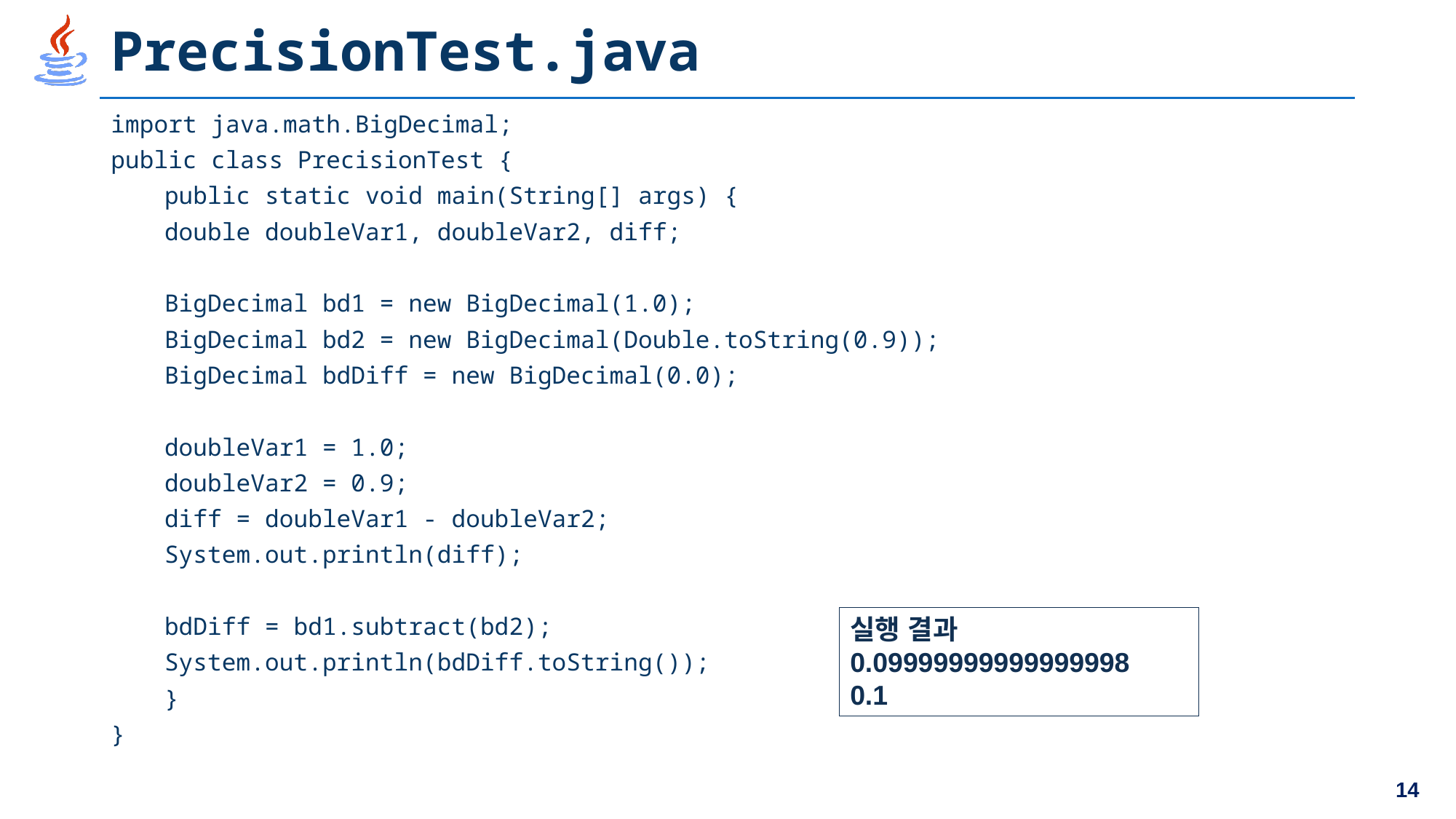

# PrecisionTest.java
import java.math.BigDecimal;
public class PrecisionTest {
	public static void main(String[] args) {
	double doubleVar1, doubleVar2, diff;

	BigDecimal bd1 = new BigDecimal(1.0);
	BigDecimal bd2 = new BigDecimal(Double.toString(0.9));
	BigDecimal bdDiff = new BigDecimal(0.0);

	doubleVar1 = 1.0;
	doubleVar2 = 0.9;
	diff = doubleVar1 - doubleVar2;
	System.out.println(diff);

	bdDiff = bd1.subtract(bd2);
	System.out.println(bdDiff.toString());
	}
}
실행 결과
0.09999999999999998
0.1
14